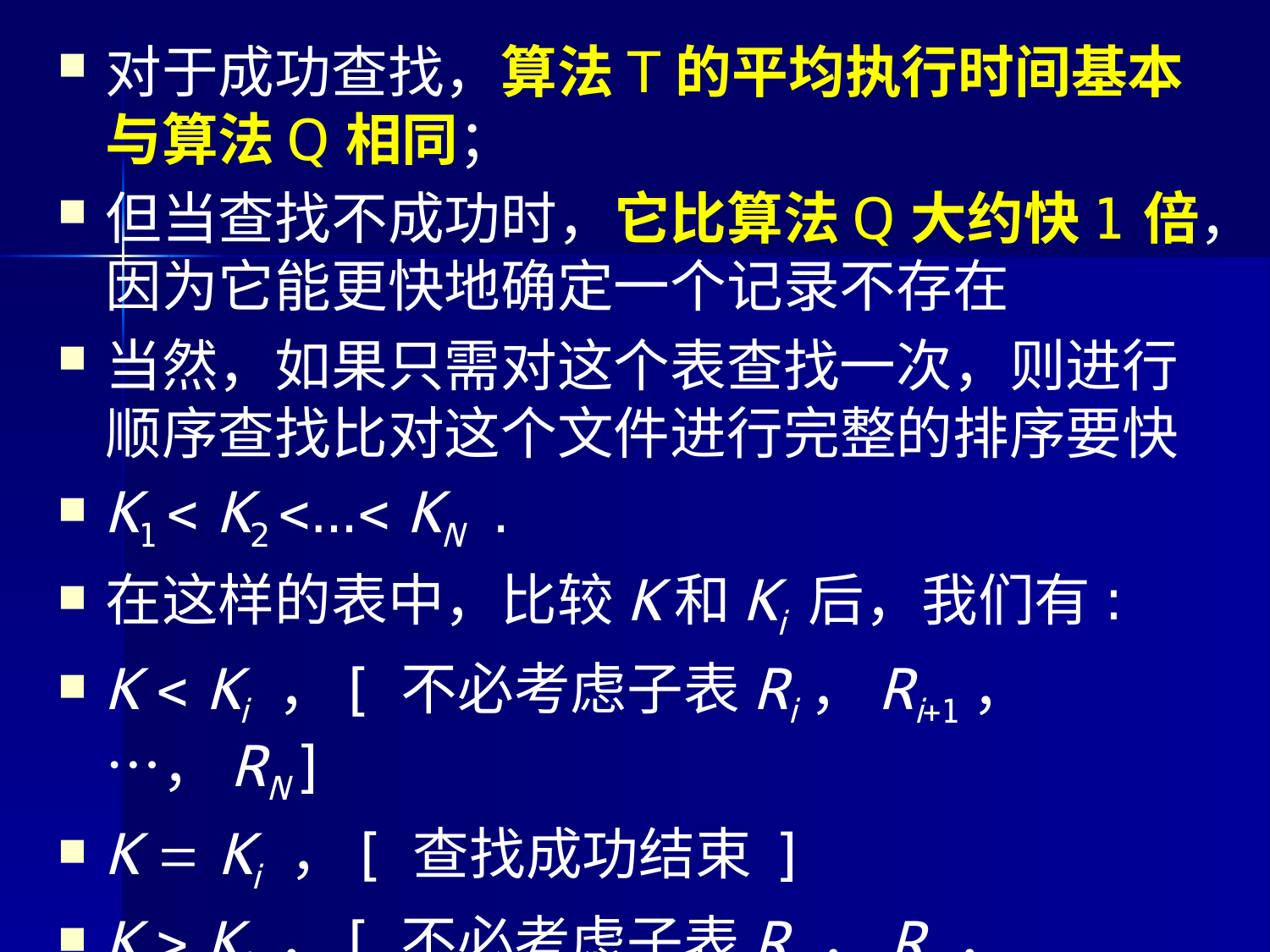

对于成功查找，算法T的平均执行时间基本与算法Q相同；
但当查找不成功时，它比算法Q大约快1倍，因为它能更快地确定一个记录不存在
当然，如果只需对这个表查找一次，则进行顺序查找比对这个文件进行完整的排序要快
K1 < K2 <…< KN   .
在这样的表中，比较K和Ki 后，我们有:
K < Ki ，[ 不必考虑子表Ri，Ri+1，…，RN ]
K = Ki ，[ 查找成功结束 ]
K > Ki ，[ 不必考虑子表R1，R2，… ，Ri ]